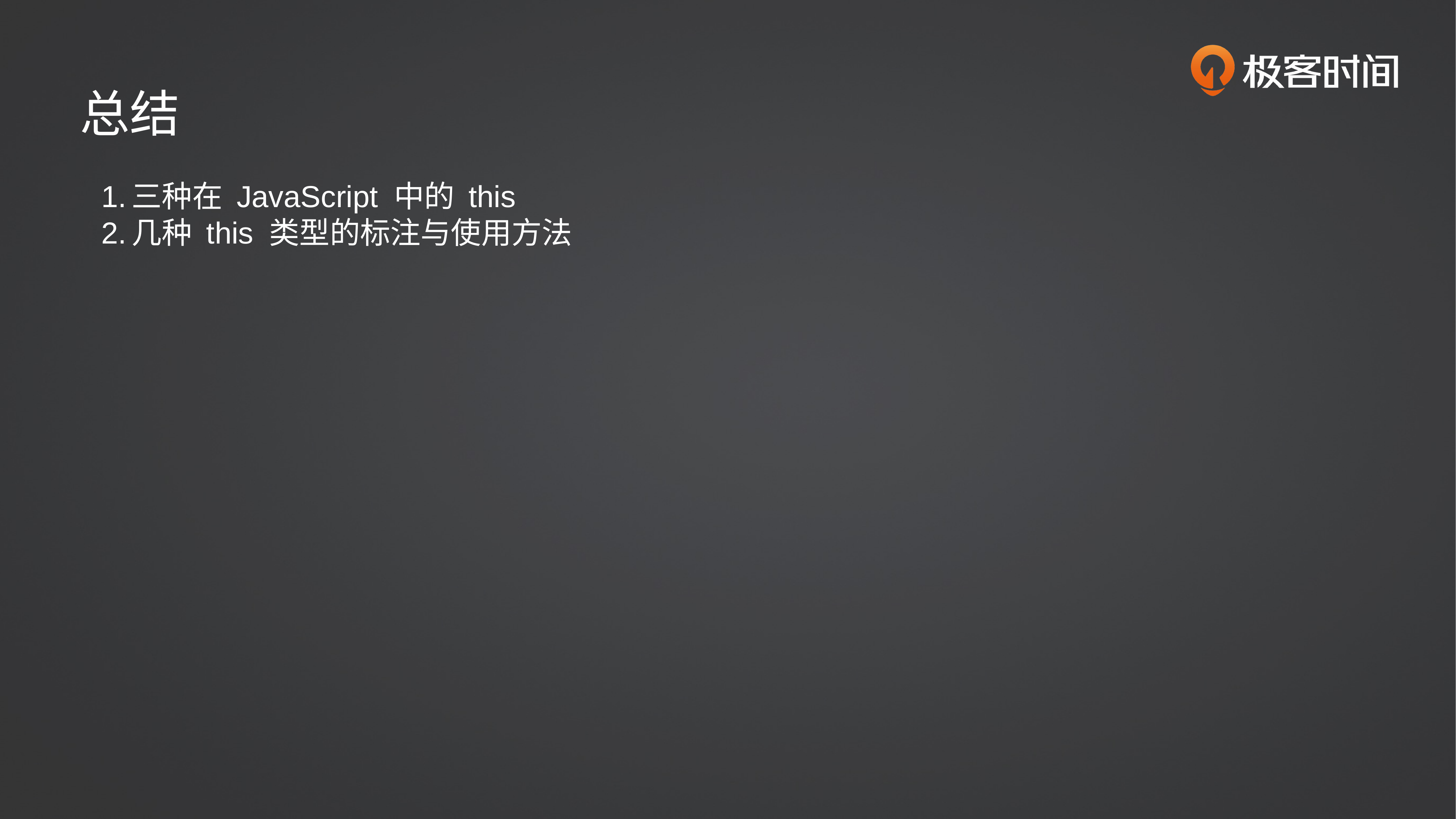

总结
三种在 JavaScript 中的 this
几种 this 类型的标注与使用方法